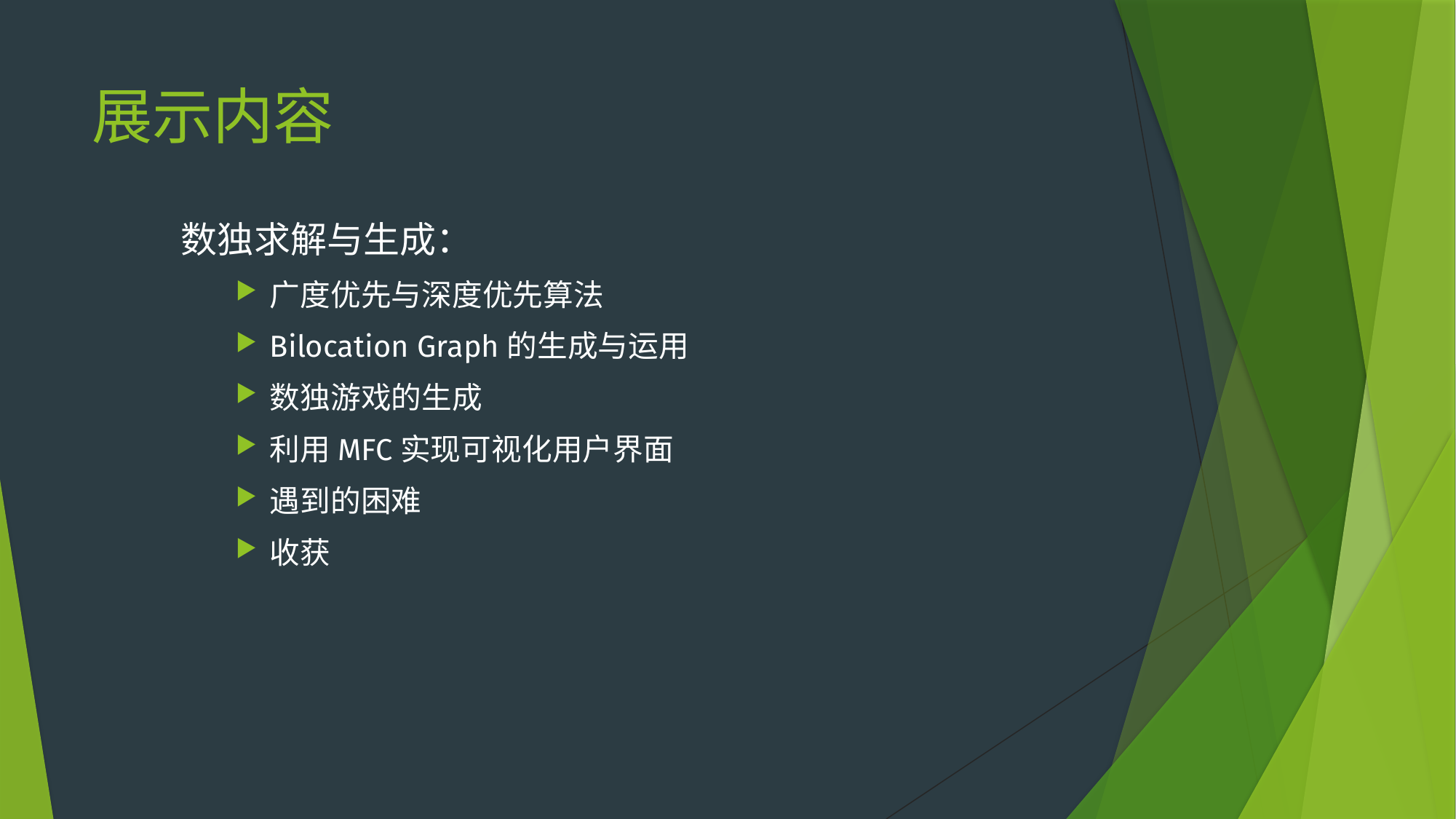

# 展示内容
数独求解与生成：
广度优先与深度优先算法
Bilocation Graph的生成与运用
数独游戏的生成
利用MFC实现可视化用户界面
遇到的困难
收获